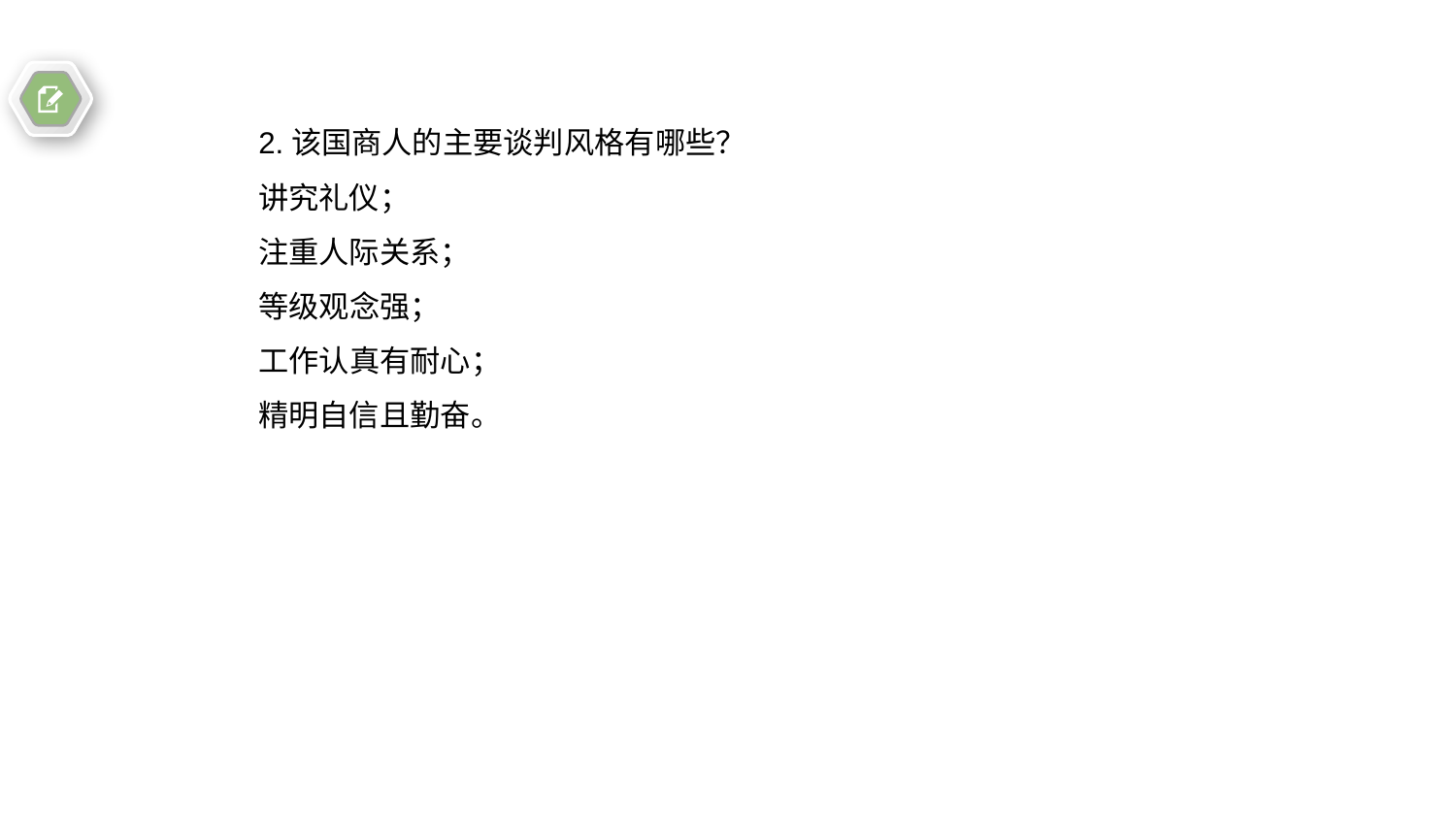

2.该国商人的主要谈判风格有哪些？
讲究礼仪；
注重人际关系；
等级观念强；
工作认真有耐心；
精明自信且勤奋。